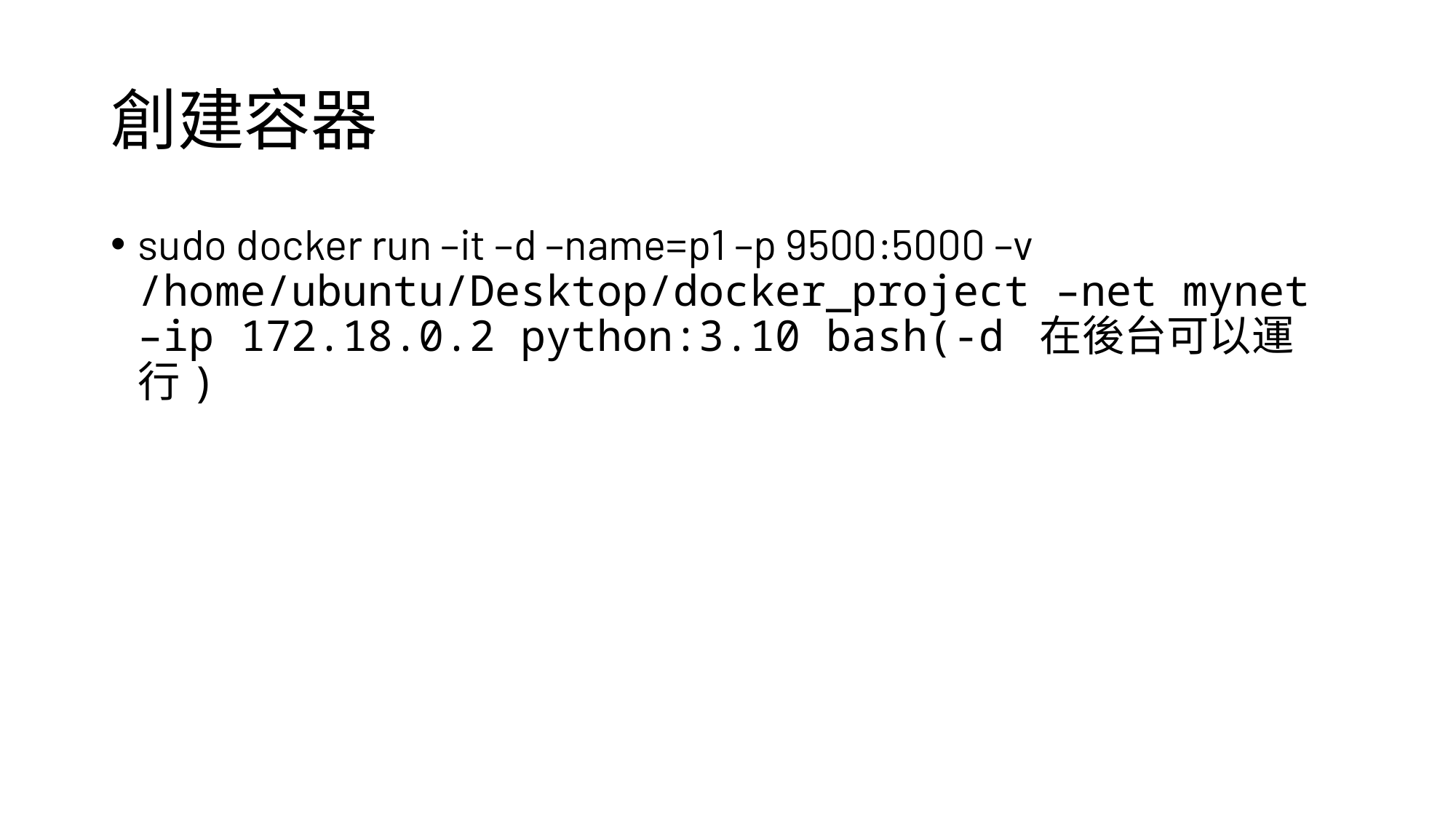

# 創建容器
sudo docker run –it –d –name=p1 –p 9500:5000 –v /home/ubuntu/Desktop/docker_project –net mynet –ip 172.18.0.2 python:3.10 bash(-d 在後台可以運行)